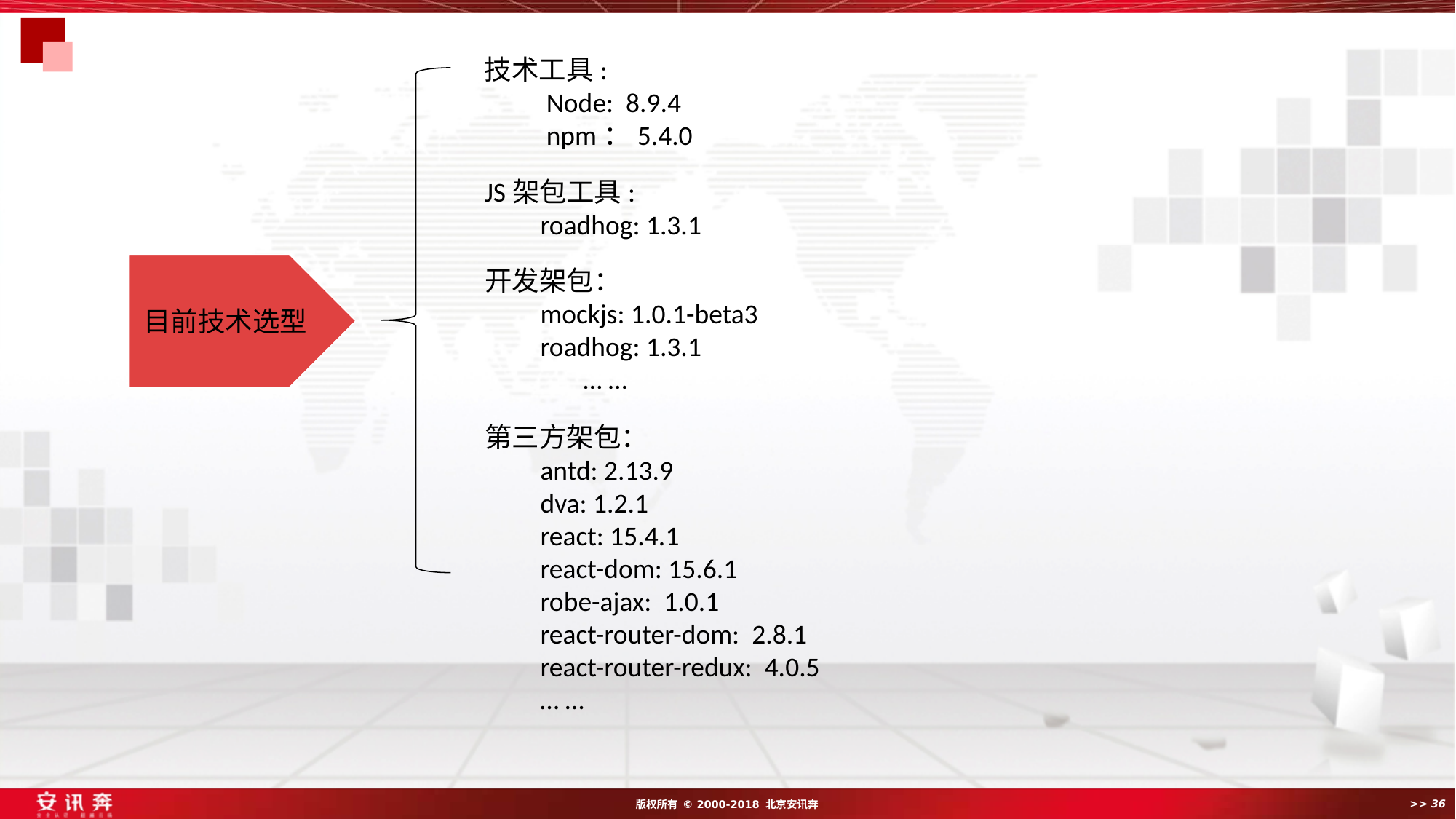

技术工具:
          Node:  8.9.4
          npm：5.4.0

JS架包工具:
         roadhog: 1.3.1
目前技术选型
开发架包：
         mockjs: 1.0.1-beta3
         roadhog: 1.3.1
                … …
第三方架包：
         antd: 2.13.9
         dva: 1.2.1
         react: 15.4.1
         react-dom: 15.6.1
         robe-ajax:  1.0.1
         react-router-dom:  2.8.1
         react-router-redux:  4.0.5
         … …